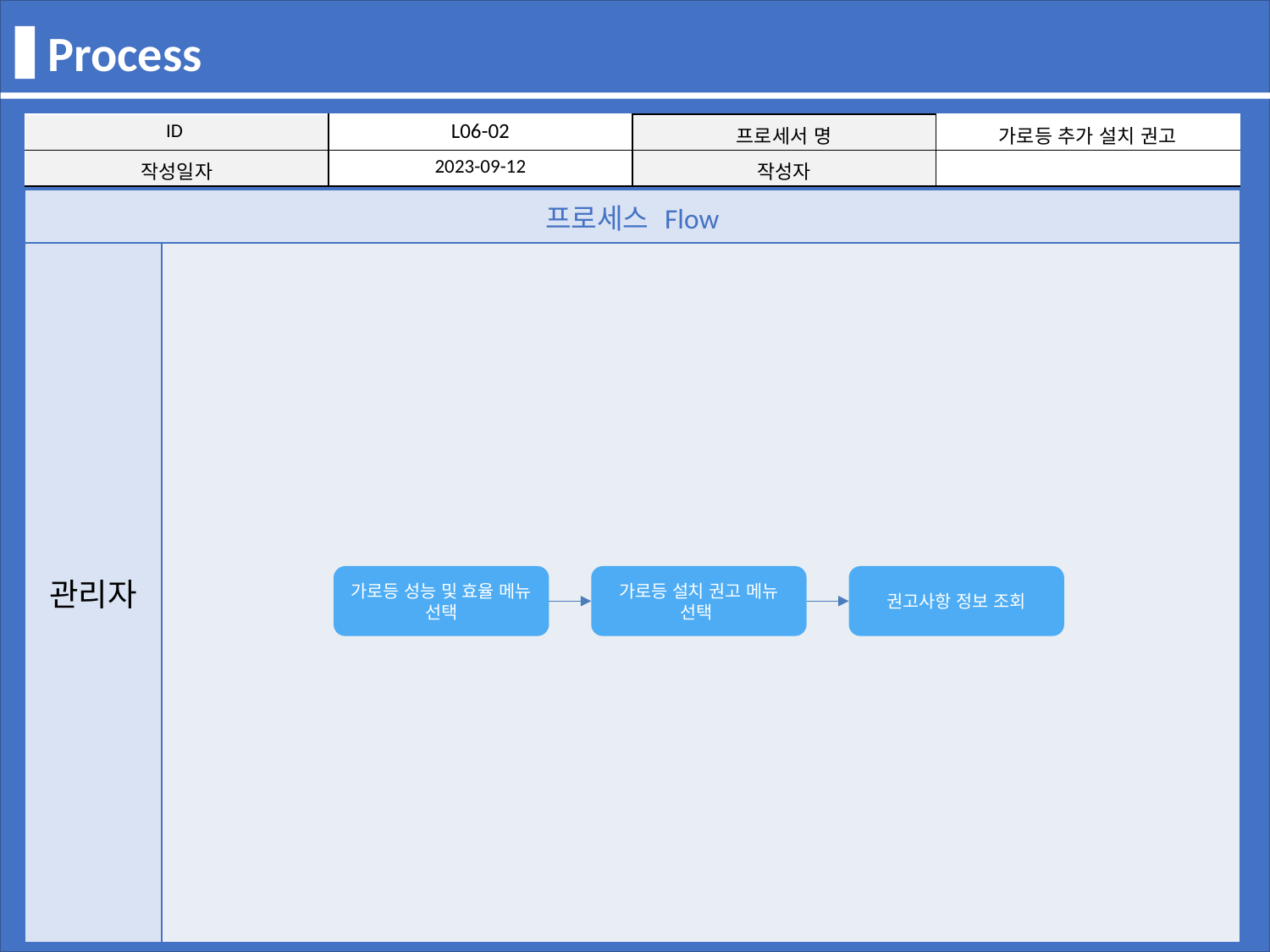

Process

| ID | L06-02 | 프로세서 명 | 가로등 추가 설치 권고 |
| --- | --- | --- | --- |
| 작성일자 | 2023-09-12 | 작성자 |  |
| 프로세스 Flow |  |
| --- | --- |
| 관리자 |  |
가로등 성능 및 효율 메뉴 선택
가로등 설치 권고 메뉴 선택
권고사항 정보 조회